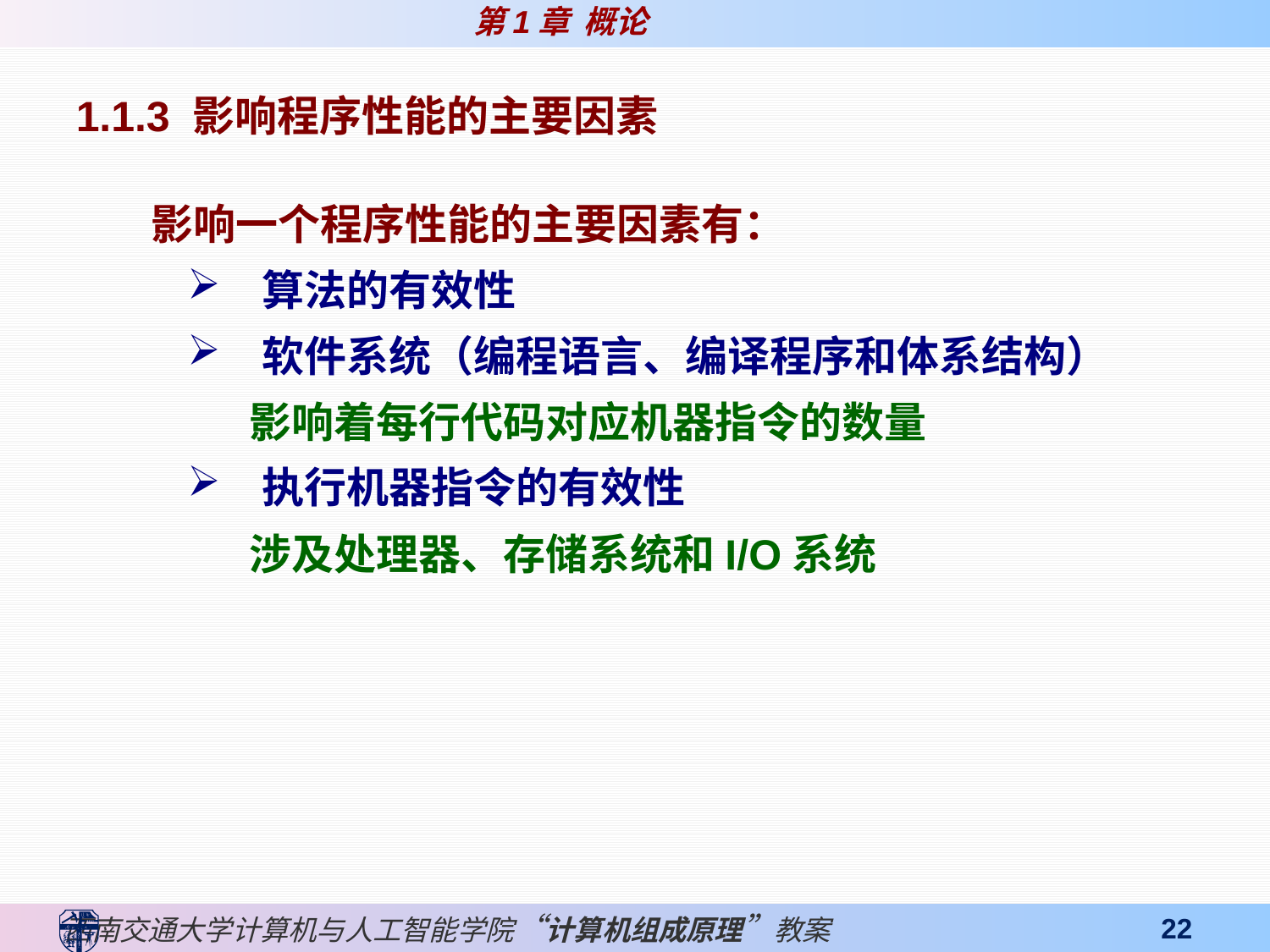

1.1.3 影响程序性能的主要因素
影响一个程序性能的主要因素有：
算法的有效性
软件系统（编程语言、编译程序和体系结构）
        影响着每行代码对应机器指令的数量
执行机器指令的有效性
        涉及处理器、存储系统和I/O系统